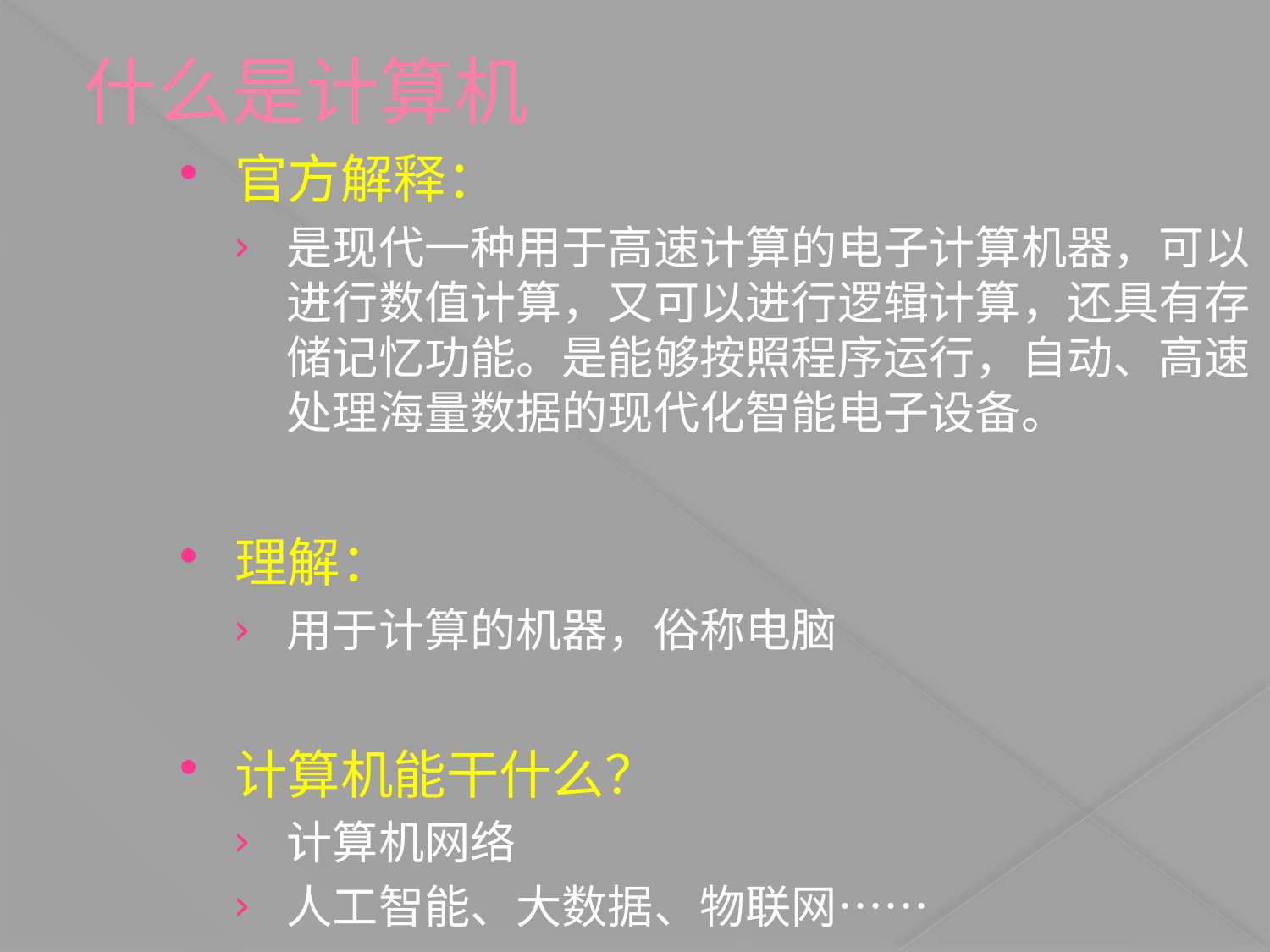

什么是计算机
# 官方解释：
是现代一种用于高速计算的电子计算机器，可以进行数值计算，又可以进行逻辑计算，还具有存储记忆功能。是能够按照程序运行，自动、高速处理海量数据的现代化智能电子设备。

理解：
用于计算的机器，俗称电脑

计算机能干什么？
计算机网络
人工智能、大数据、物联网……